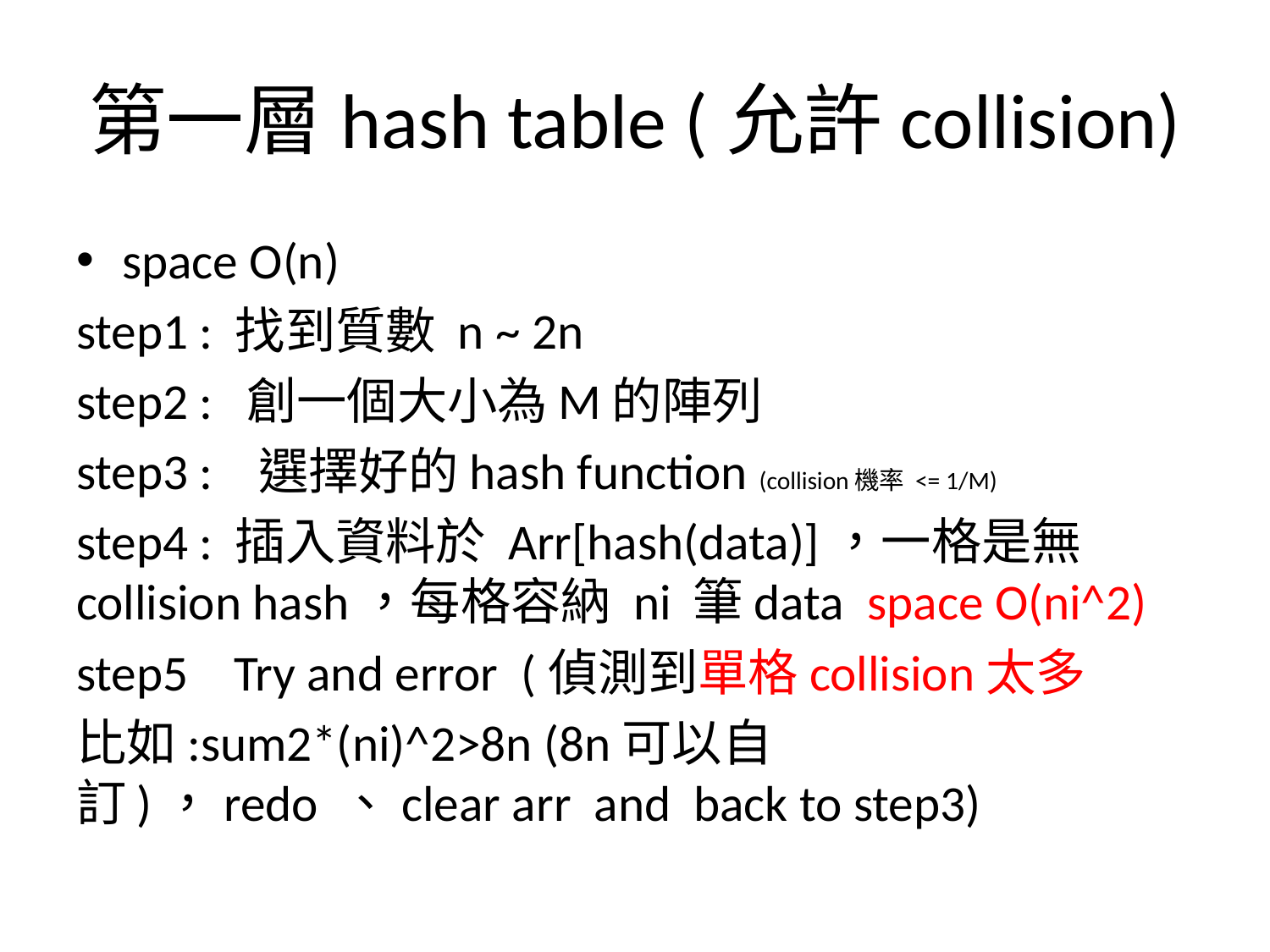

# 第一層hash table (允許collision)
space O(n)
step1 : 找到質數 n ~ 2n
step2 :  創一個大小為M的陣列
step3 :   選擇好的hash function (collision機率 <= 1/M)
step4 : 插入資料於 Arr[hash(data)]，一格是無collision hash，每格容納 ni 筆data  space O(ni^2)
step5    Try and error  (偵測到單格collision太多
比如:sum2*(ni)^2>8n (8n可以自訂)，redo 、clear arr  and  back to step3)